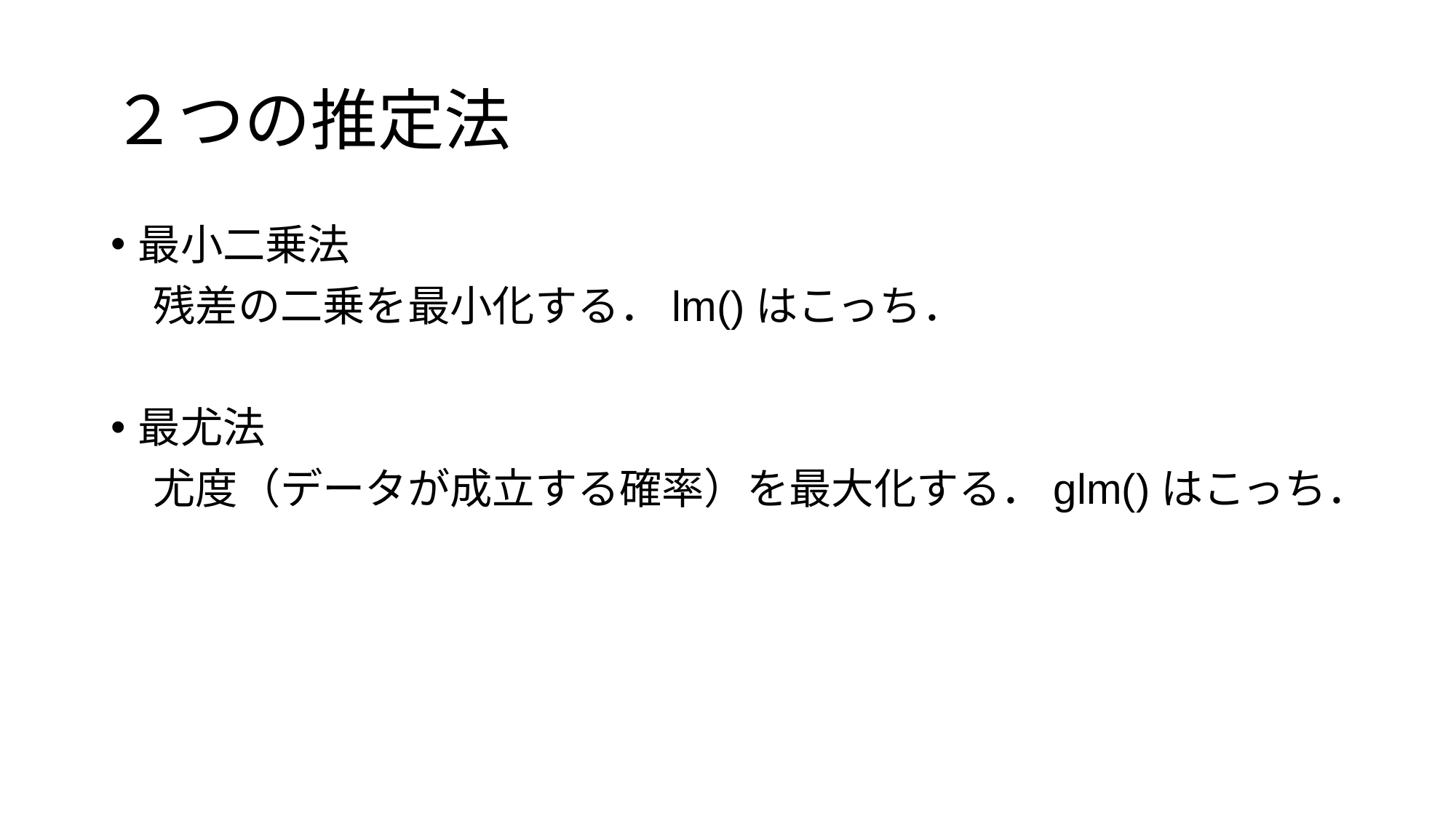

# ２つの推定法
最小二乗法
　残差の二乗を最小化する．lm()はこっち．

最尤法
　尤度（データが成立する確率）を最大化する．glm()はこっち．